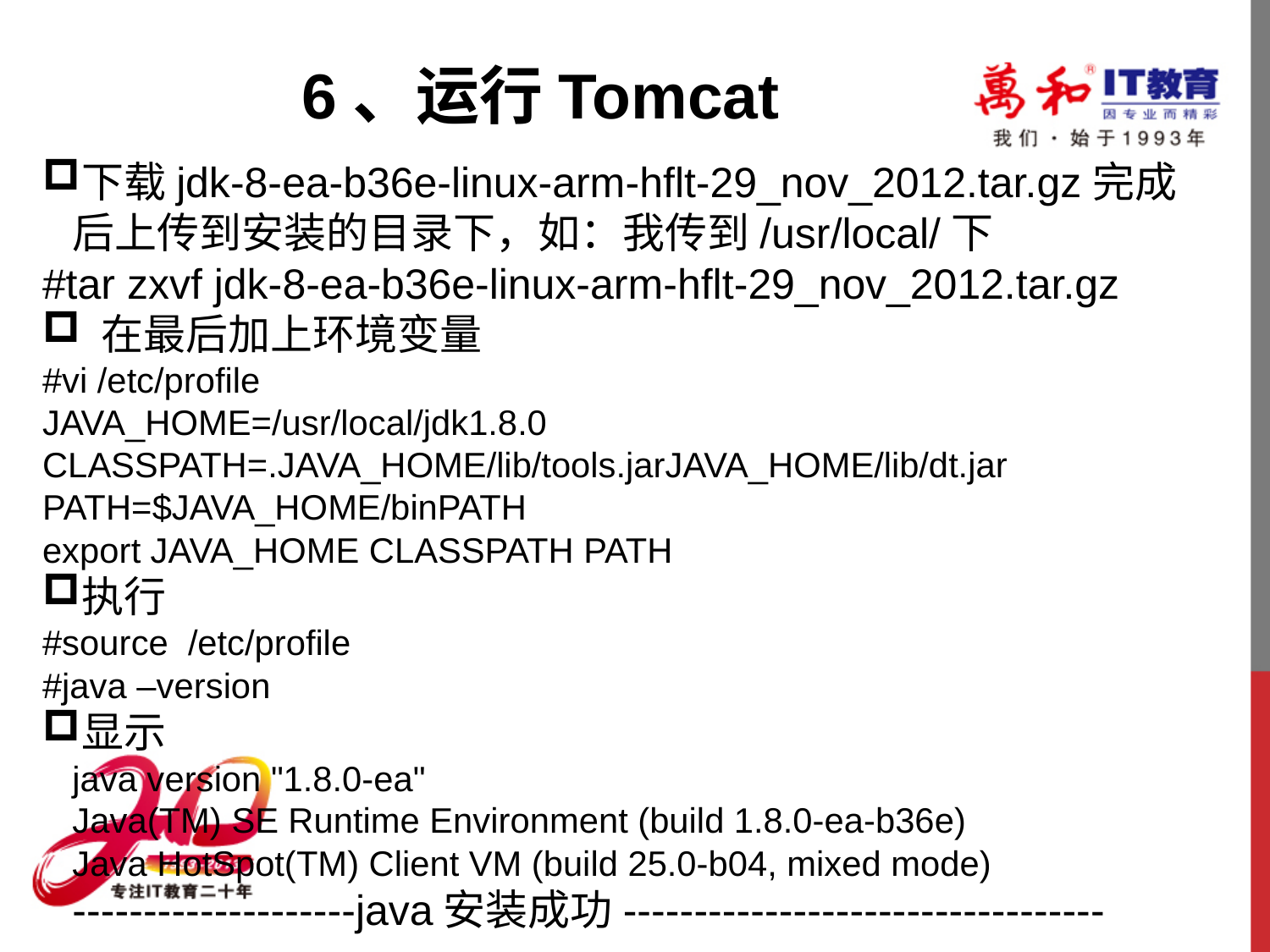

6、运行Tomcat
下载jdk-8-ea-b36e-linux-arm-hflt-29_nov_2012.tar.gz完成后上传到安装的目录下，如：我传到/usr/local/下
#tar zxvf jdk-8-ea-b36e-linux-arm-hflt-29_nov_2012.tar.gz
 在最后加上环境变量
#vi /etc/profile
JAVA_HOME=/usr/local/jdk1.8.0
CLASSPATH=.JAVA_HOME/lib/tools.jarJAVA_HOME/lib/dt.jar
PATH=$JAVA_HOME/binPATH
export JAVA_HOME CLASSPATH PATH
执行
#source  /etc/profile
#java –version
显示
java version "1.8.0-ea"
Java(TM) SE Runtime Environment (build 1.8.0-ea-b36e)
Java HotSpot(TM) Client VM (build 25.0-b04, mixed mode)
--------------------java安装成功----------------------------------